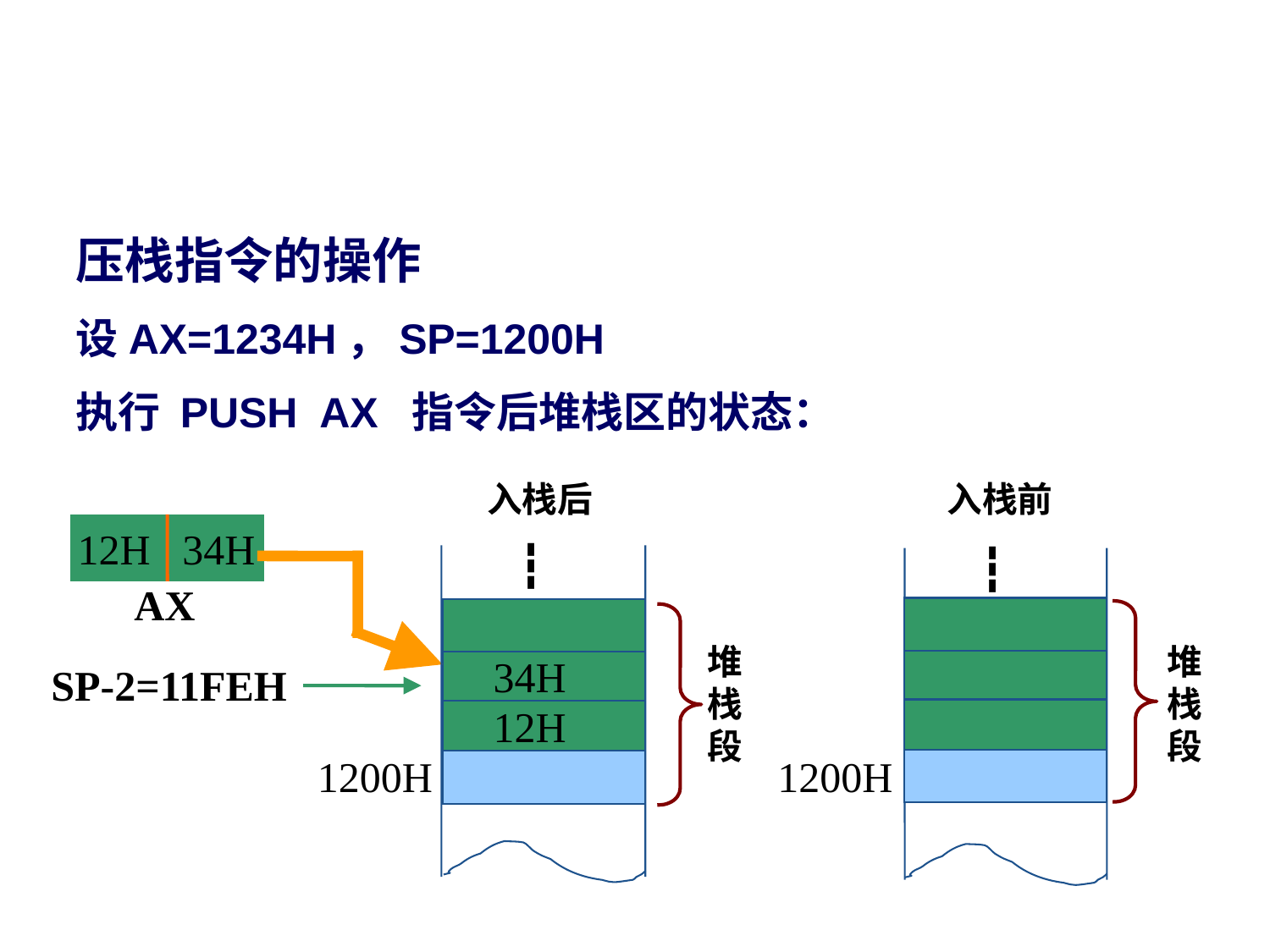

#
压栈指令的操作
设AX=1234H，SP=1200H
执行 PUSH  AX  指令后堆栈区的状态：
入栈后
入栈前
12H   34H

┇
┇

AX

堆栈段
堆栈段
34H

 SP-2=11FEH

12H

1200H
1200H